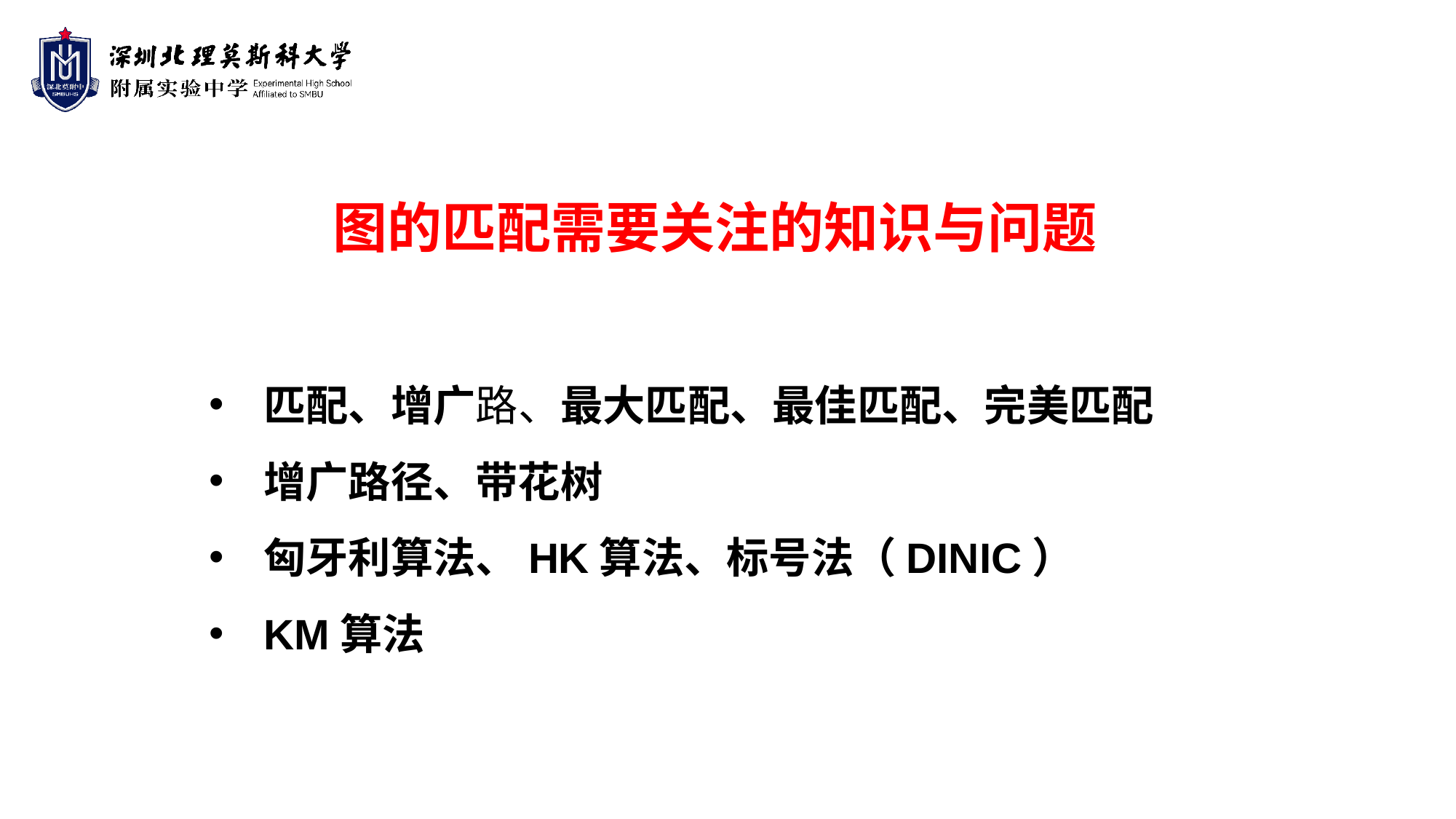

图的匹配需要关注的知识与问题
匹配、增广路、最大匹配、最佳匹配、完美匹配
增广路径、带花树
匈牙利算法、HK算法、标号法（DINIC）
KM算法